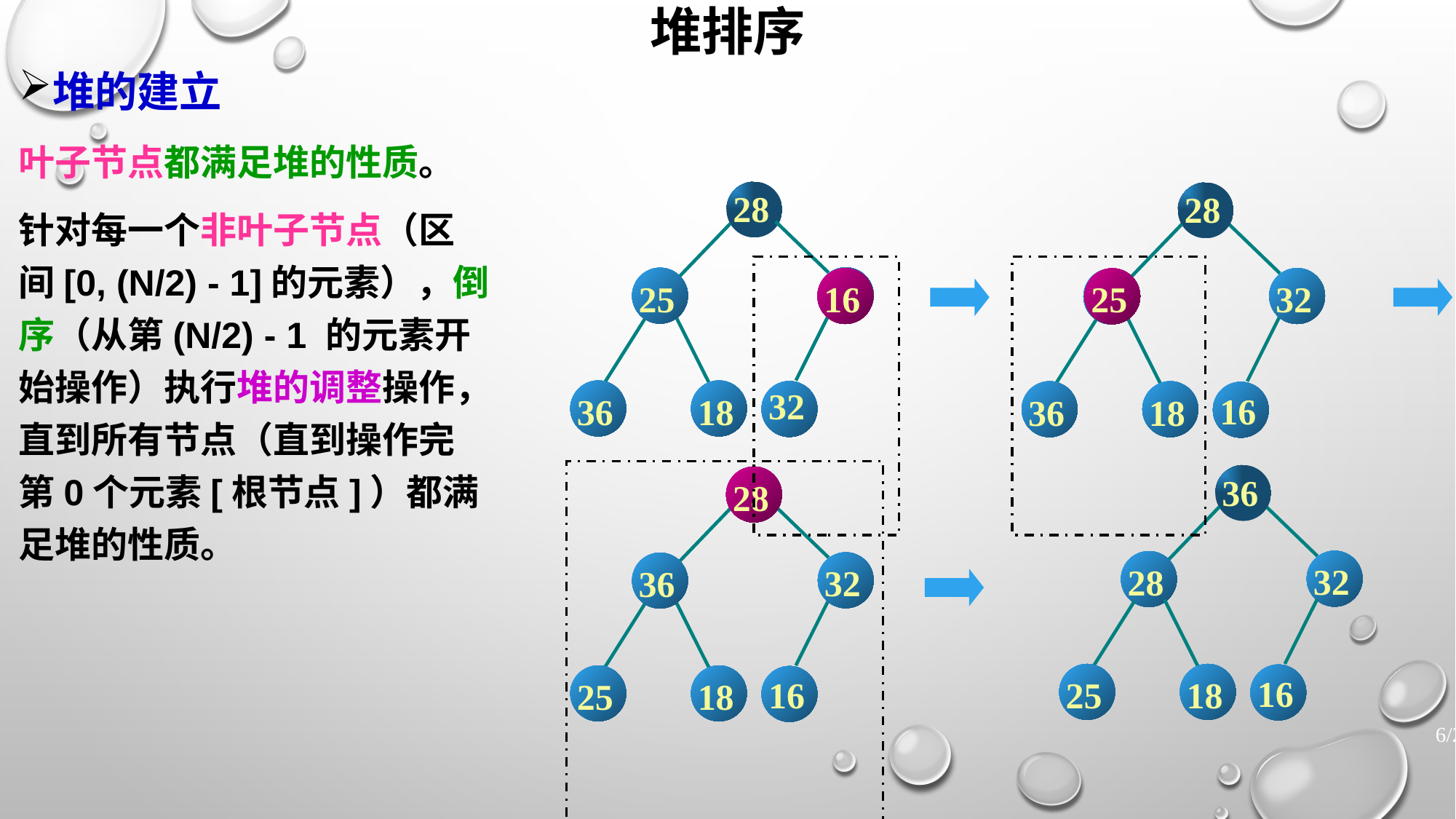

# 堆排序
堆的建立
叶子节点都满足堆的性质。
针对每一个非叶子节点（区间[0, (n/2) - 1]的元素），倒序（从第(n/2) - 1 的元素开始操作）执行堆的调整操作，直到所有节点（直到操作完第0个元素[根节点]）都满足堆的性质。

28

16
25

32

36
18

28

25

36
18

16

32

16

25

36

32
28

28

32

16

28

36

25

18

16
25
18
6/26